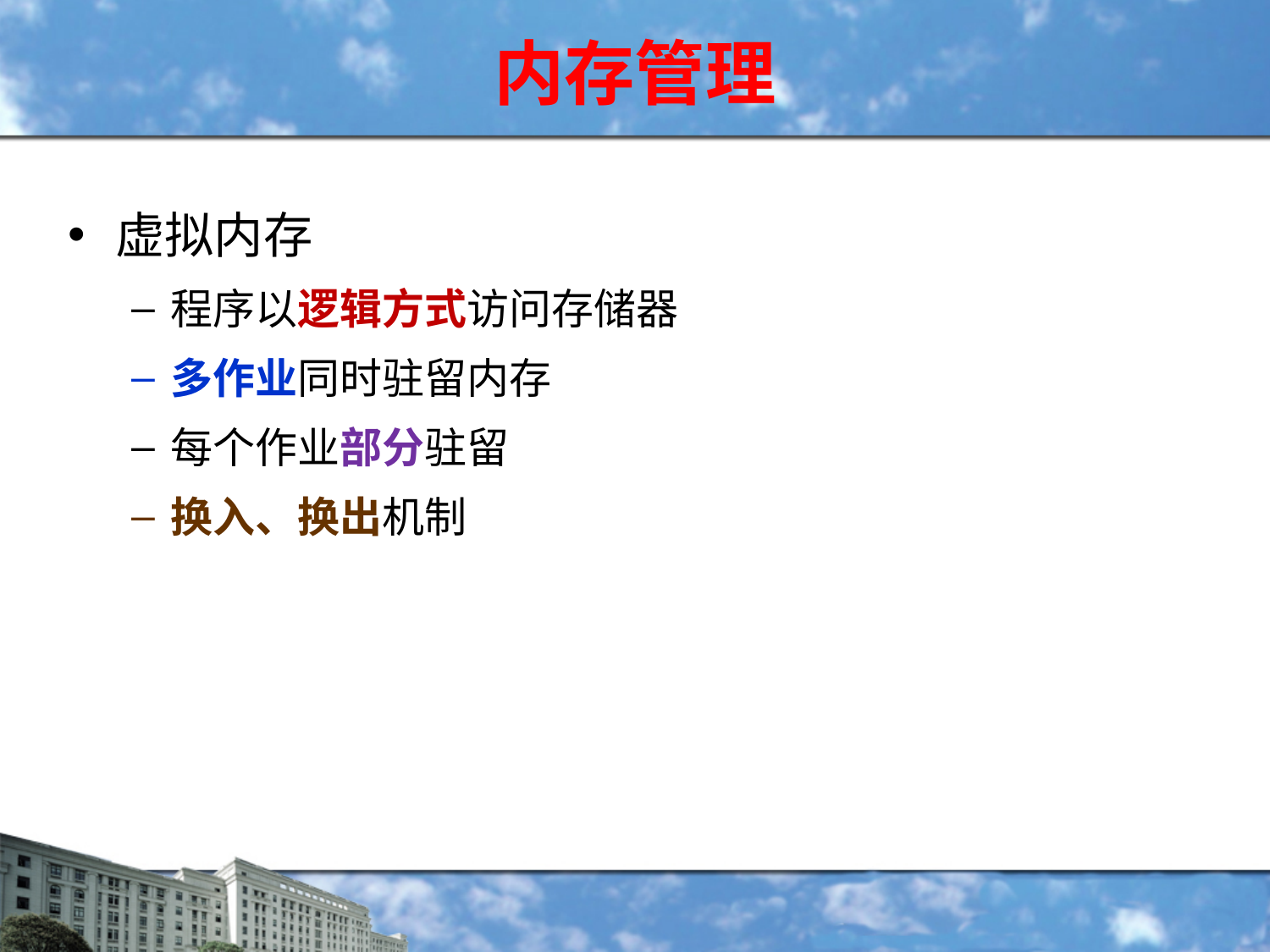

# 内存管理
虚拟内存
程序以逻辑方式访问存储器
多作业同时驻留内存
每个作业部分驻留
换入、换出机制